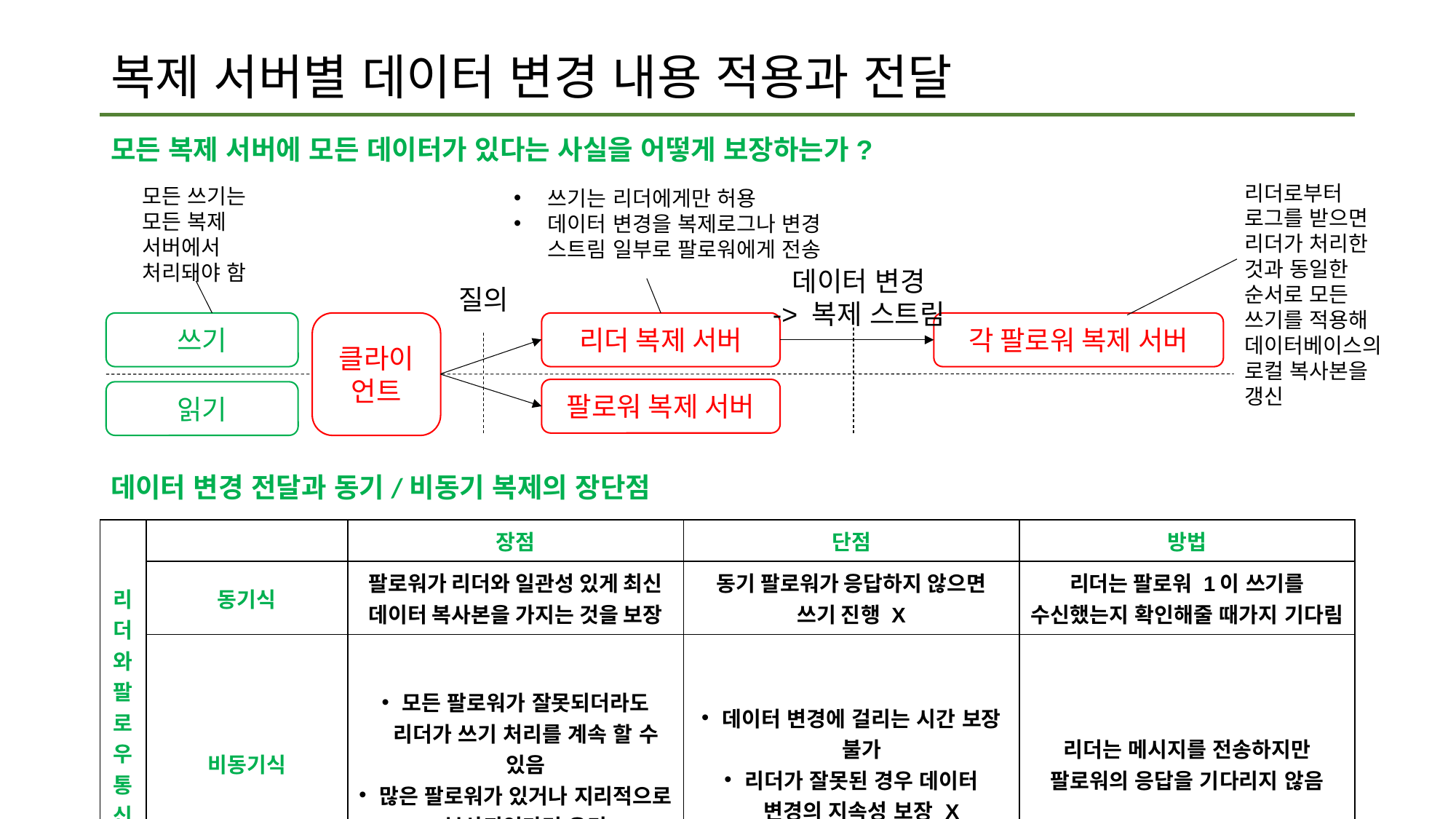

# 복제 서버별 데이터 변경 내용 적용과 전달
모든 복제 서버에 모든 데이터가 있다는 사실을 어떻게 보장하는가?
쓰기는 리더에게만 허용
데이터 변경을 복제로그나 변경 스트림 일부로 팔로워에게 전송
리더로부터 로그를 받으면 리더가 처리한 것과 동일한 순서로 모든 쓰기를 적용해 데이터베이스의 로컬 복사본을 갱신
모든 쓰기는 모든 복제 서버에서 처리돼야 함
데이터 변경
-> 복제 스트림
질의
쓰기
클라이언트
리더 복제 서버
각 팔로워 복제 서버
팔로워 복제 서버
읽기
데이터 변경 전달과 동기/비동기 복제의 장단점
| 리더와 팔로우 통신 |  | 장점 | 단점 | 방법 |
| --- | --- | --- | --- | --- |
|  | 동기식 | 팔로워가 리더와 일관성 있게 최신 데이터 복사본을 가지는 것을 보장 | 동기 팔로워가 응답하지 않으면 쓰기 진행 X | 리더는 팔로워 1이 쓰기를 수신했는지 확인해줄 때가지 기다림 |
|  | 비동기식 | 모든 팔로워가 잘못되더라도 리더가 쓰기 처리를 계속 할 수 있음 많은 팔로워가 있거나 지리적으로 분산되었다면 유리 | 데이터 변경에 걸리는 시간 보장 불가 리더가 잘못된 경우 데이터 변경의 지속성 보장 X | 리더는 메시지를 전송하지만 팔로워의 응답을 기다리지 않음 |